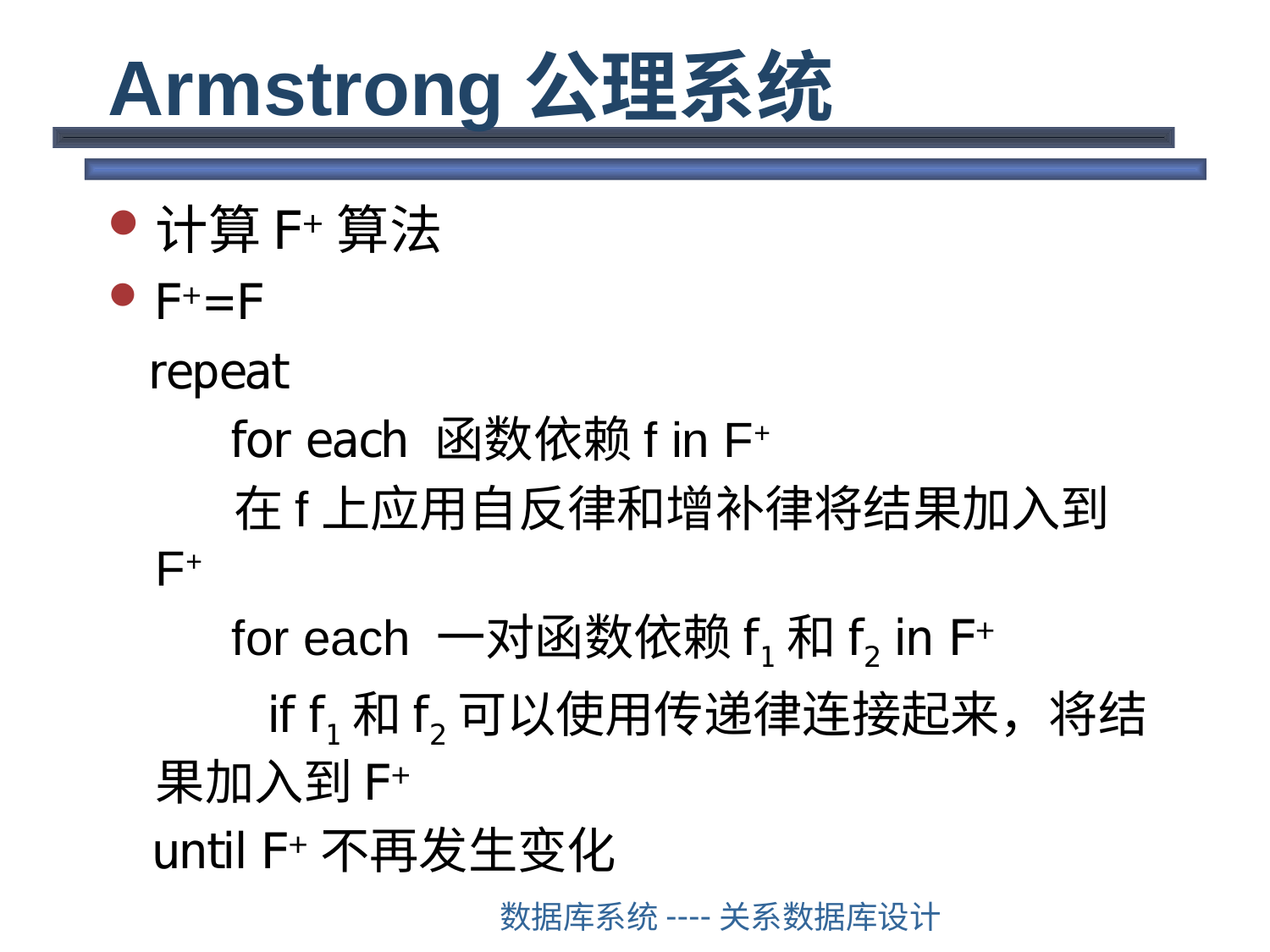

# Armstrong公理系统
计算F+算法
F+=F
   repeat
         for each 函数依赖f in F+
                  在f上应用自反律和增补律将结果加入到F+
         for each 一对函数依赖f1和f2 in F+
                    if f1和f2可以使用传递律连接起来，将结果加入到F+
     until F+不再发生变化
数据库系统----关系数据库设计